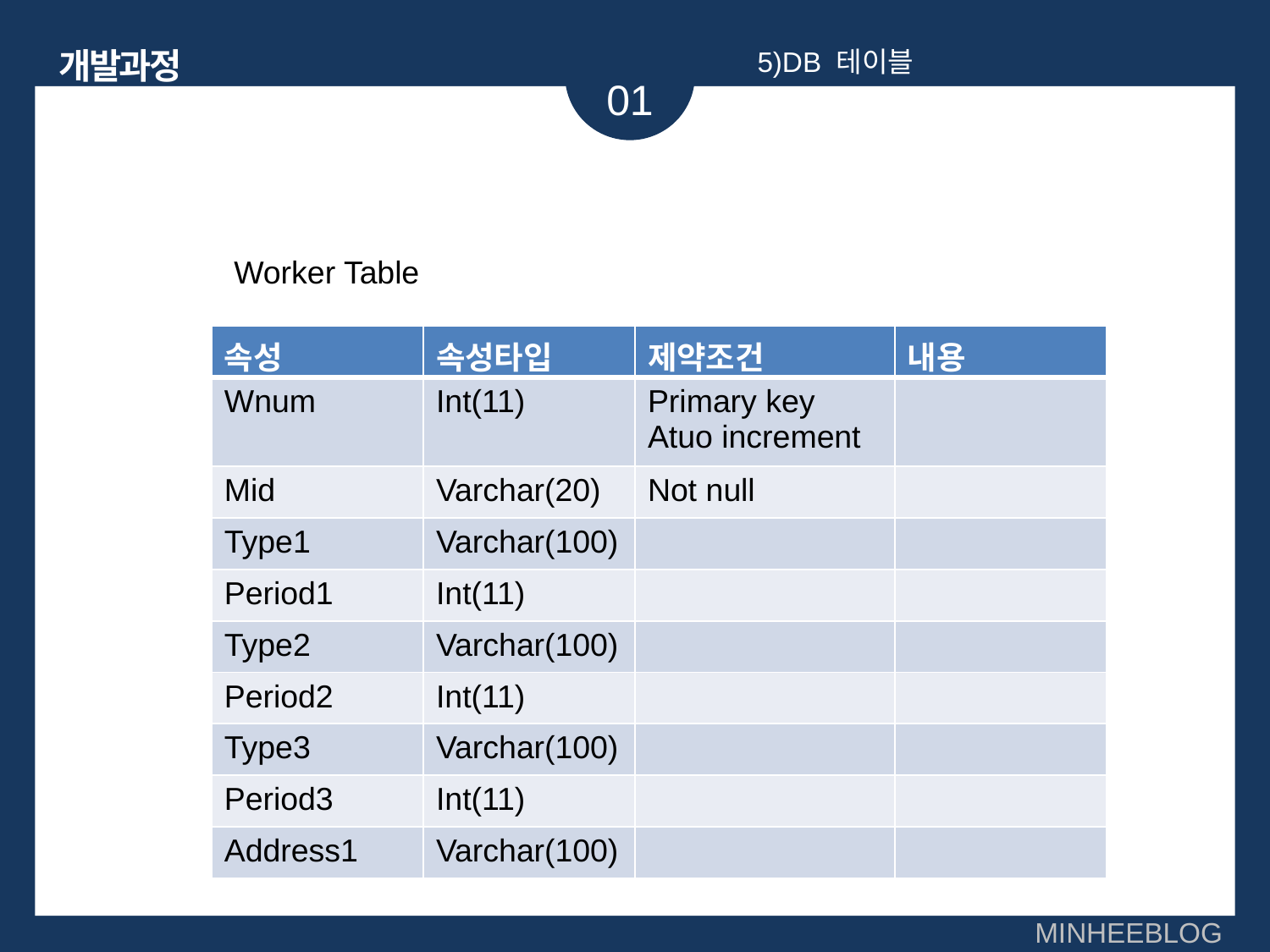

개발과정

5)DB 테이블
01

Worker Table
| 속성 | 속성타입 | 제약조건 | 내용 |
| --- | --- | --- | --- |
| Wnum | Int(11) | Primary key Atuo increment |  |
| Mid | Varchar(20) | Not null |  |
| Type1 | Varchar(100) |  |  |
| Period1 | Int(11) |  |  |
| Type2 | Varchar(100) |  |  |
| Period2 | Int(11) |  |  |
| Type3 | Varchar(100) |  |  |
| Period3 | Int(11) |  |  |
| Address1 | Varchar(100) |  |  |
MINHEEBLOG